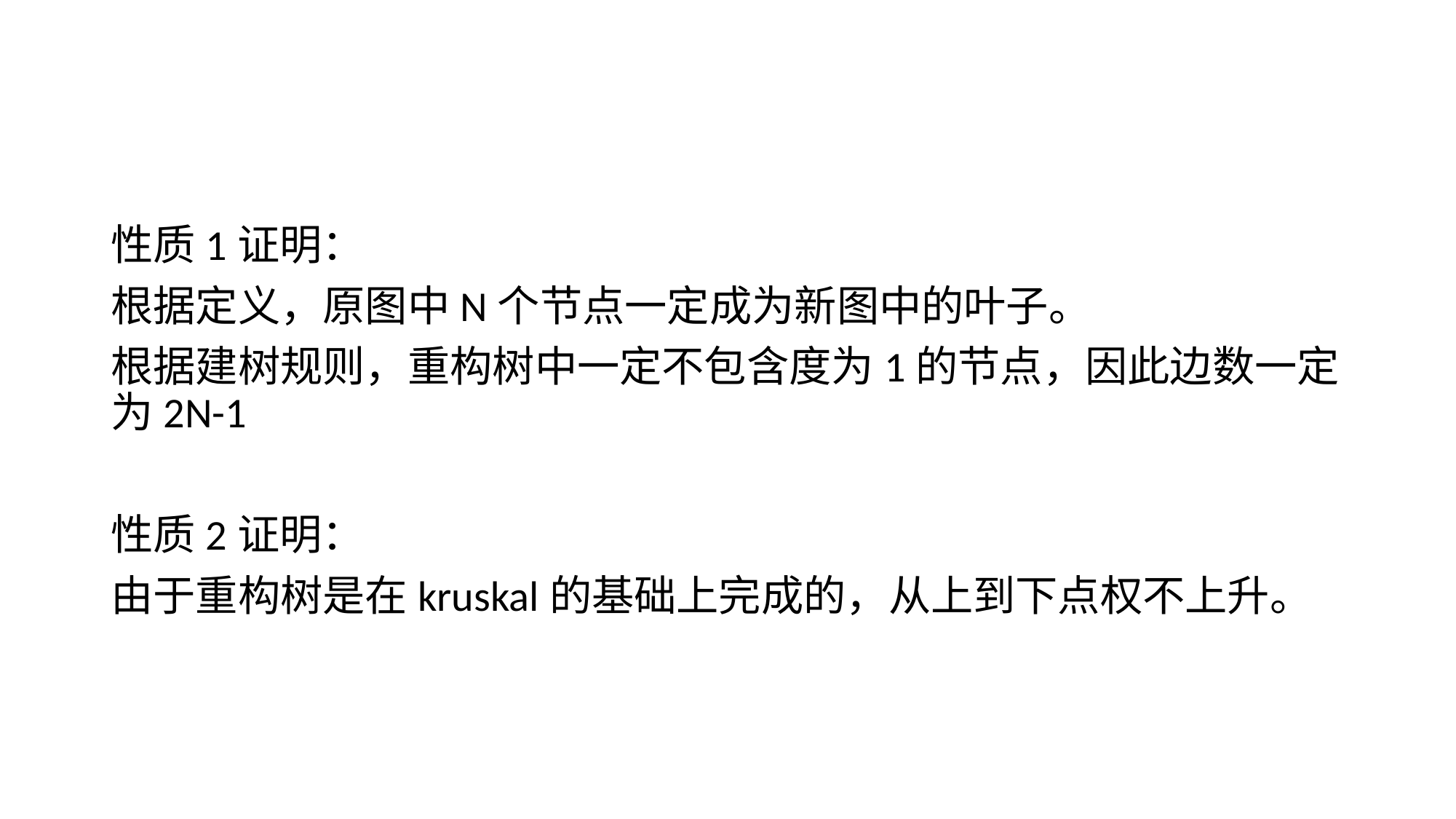

#
性质1证明：
根据定义，原图中N个节点一定成为新图中的叶子。
根据建树规则，重构树中一定不包含度为1的节点，因此边数一定为2N-1

性质2证明：
由于重构树是在kruskal的基础上完成的，从上到下点权不上升。